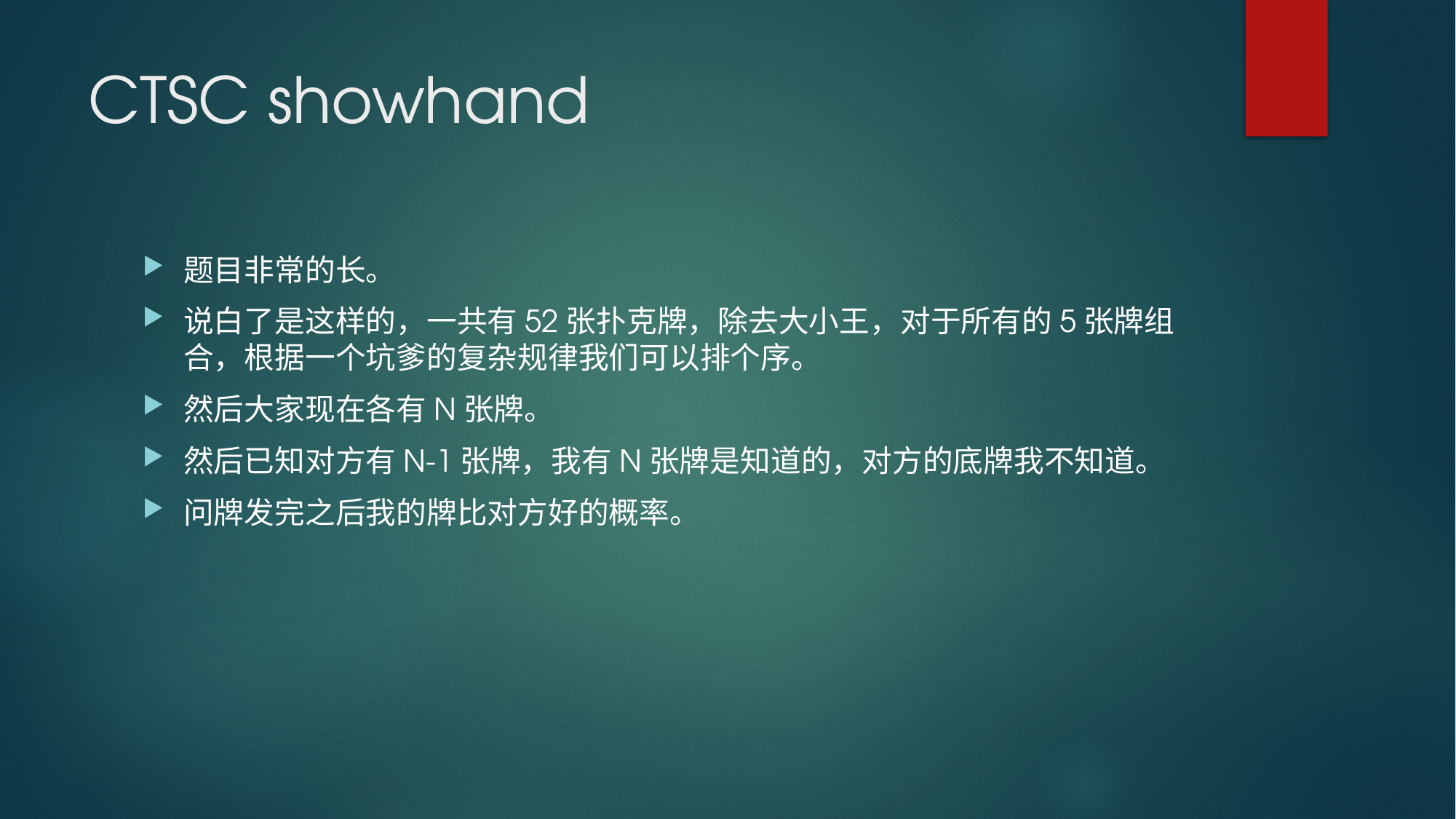

# CTSC showhand
题目非常的长。
说白了是这样的，一共有52张扑克牌，除去大小王，对于所有的5张牌组合，根据一个坑爹的复杂规律我们可以排个序。
然后大家现在各有N张牌。
然后已知对方有N-1张牌，我有N张牌是知道的，对方的底牌我不知道。
问牌发完之后我的牌比对方好的概率。